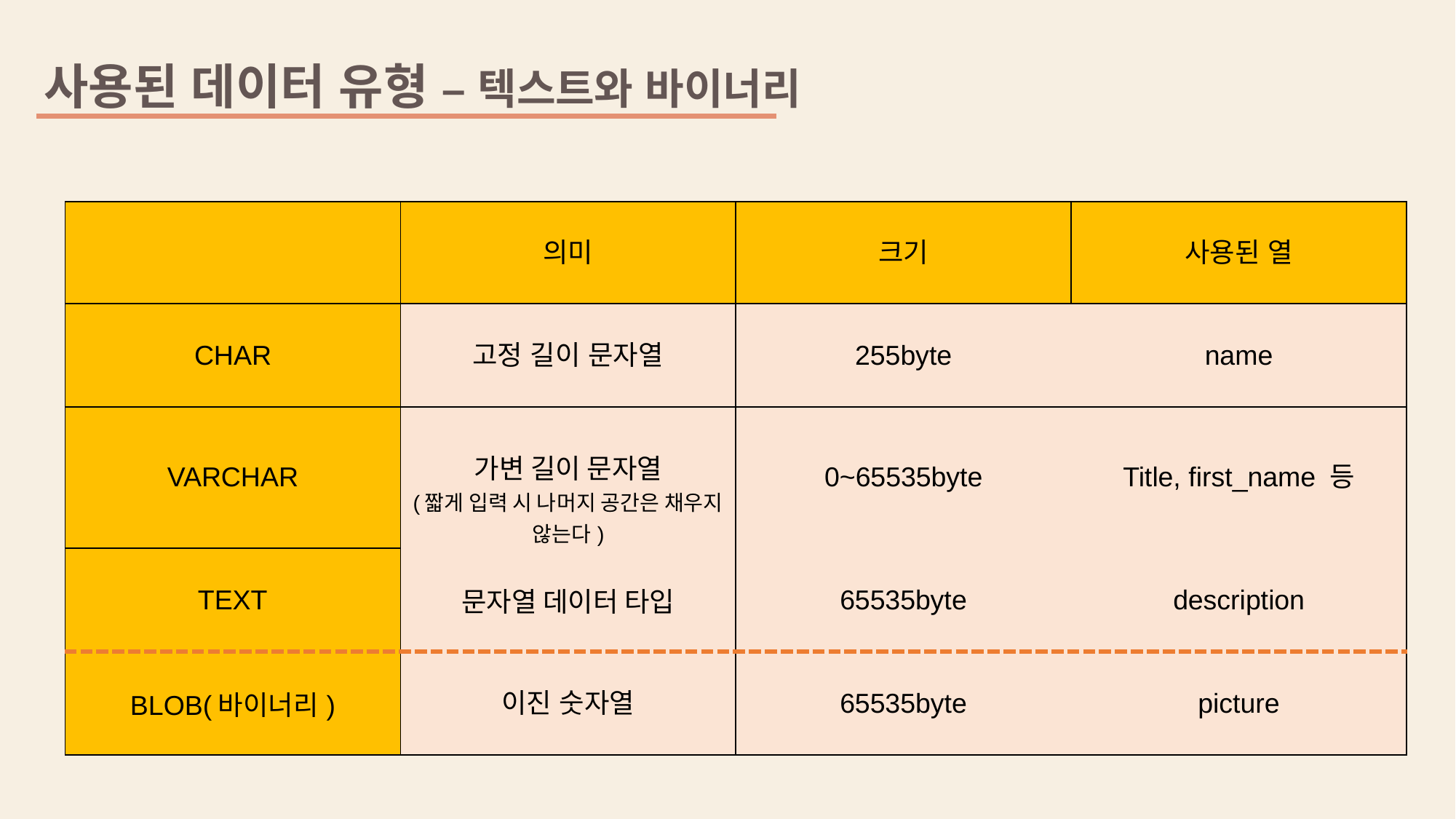

사용된 데이터 유형 – 텍스트와 바이너리
|  | 의미 | 크기 | 사용된 열 |
| --- | --- | --- | --- |
| CHAR | 고정 길이 문자열 | 255byte | name |
| VARCHAR | 가변 길이 문자열 (짧게 입력 시 나머지 공간은 채우지 않는다) | 0~65535byte | Title, first\_name 등 |
| TEXT | 문자열 데이터 타입 | 65535byte | description |
| BLOB(바이너리) | 이진 숫자열 | 65535byte | picture |